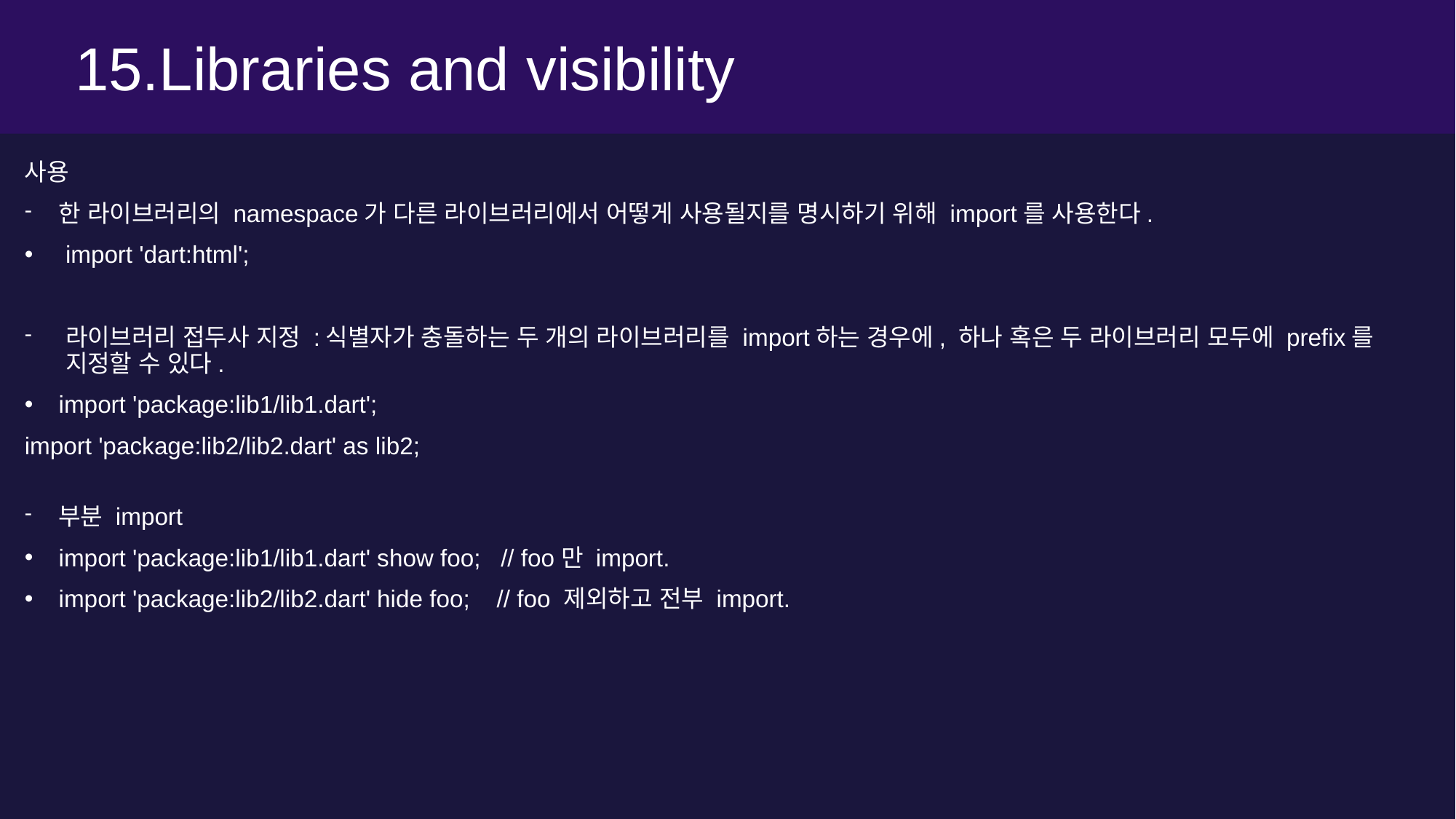

15.Libraries and visibility
사용
한 라이브러리의 namespace가 다른 라이브러리에서 어떻게 사용될지를 명시하기 위해 import를 사용한다.
import 'dart:html';

라이브러리 접두사 지정 :식별자가 충돌하는 두 개의 라이브러리를 import하는 경우에, 하나 혹은 두 라이브러리 모두에 prefix를 지정할 수 있다.
import 'package:lib1/lib1.dart';
import 'package:lib2/lib2.dart' as lib2;

부분 import
import 'package:lib1/lib1.dart' show foo;   // foo만 import.
import 'package:lib2/lib2.dart' hide foo;    // foo 제외하고 전부 import.